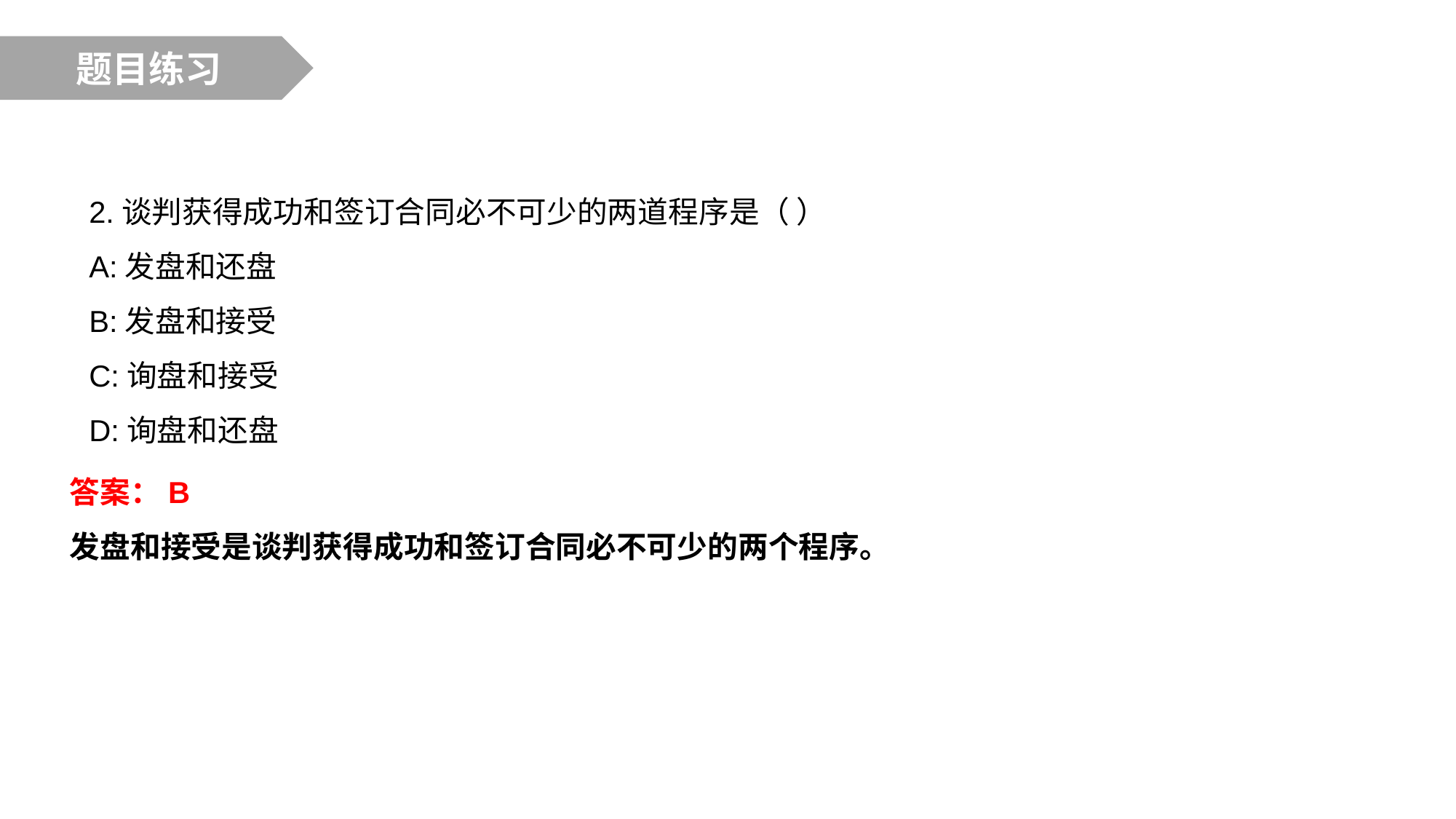

题目练习
2.谈判获得成功和签订合同必不可少的两道程序是（ ）
A:发盘和还盘
B:发盘和接受
C:询盘和接受
D:询盘和还盘
答案：B
发盘和接受是谈判获得成功和签订合同必不可少的两个程序。